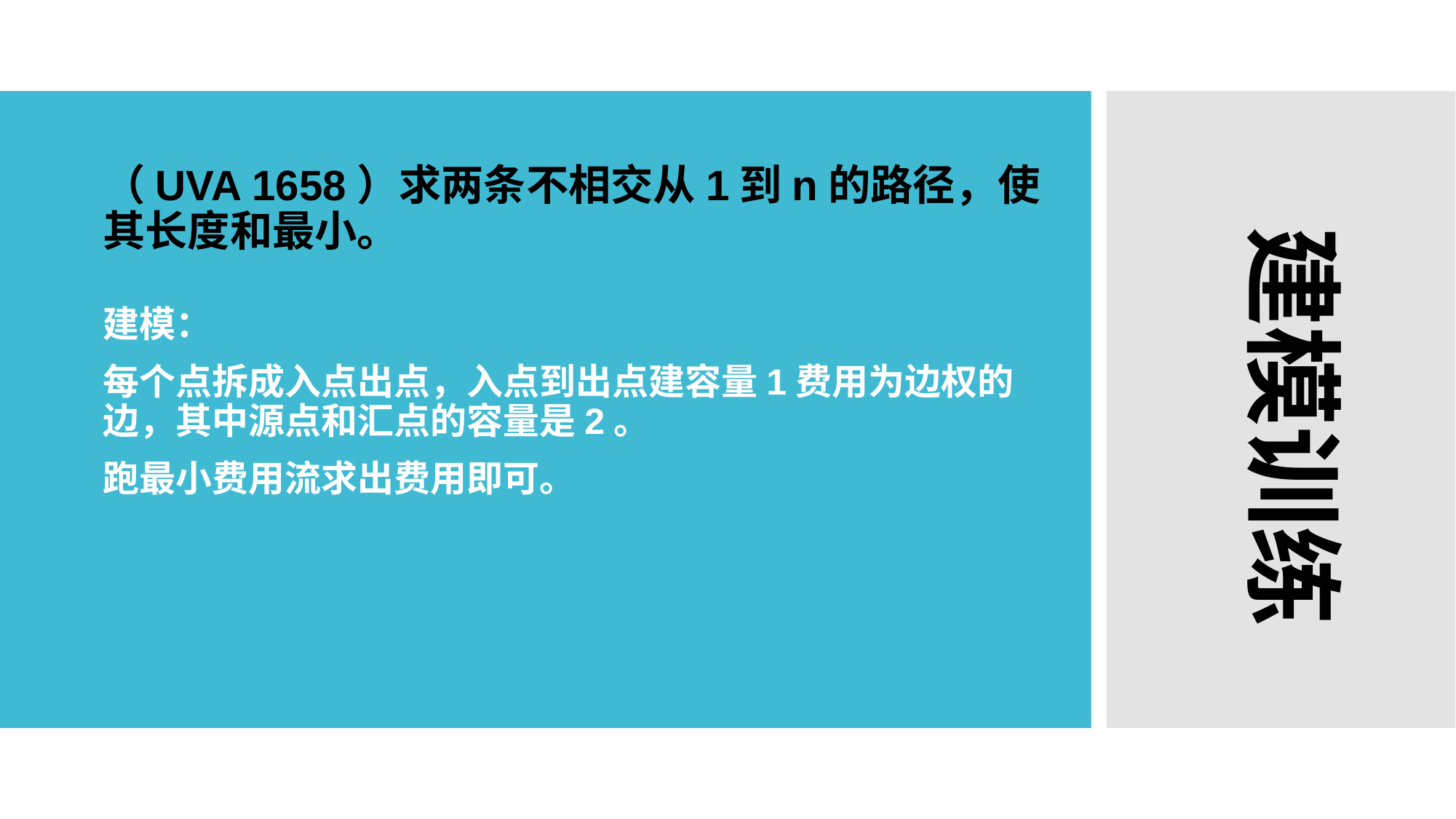

（UVA 1658）求两条不相交从1到n的路径，使其长度和最小。
建模训练
建模：
每个点拆成入点出点，入点到出点建容量1费用为边权的边，其中源点和汇点的容量是2。
跑最小费用流求出费用即可。